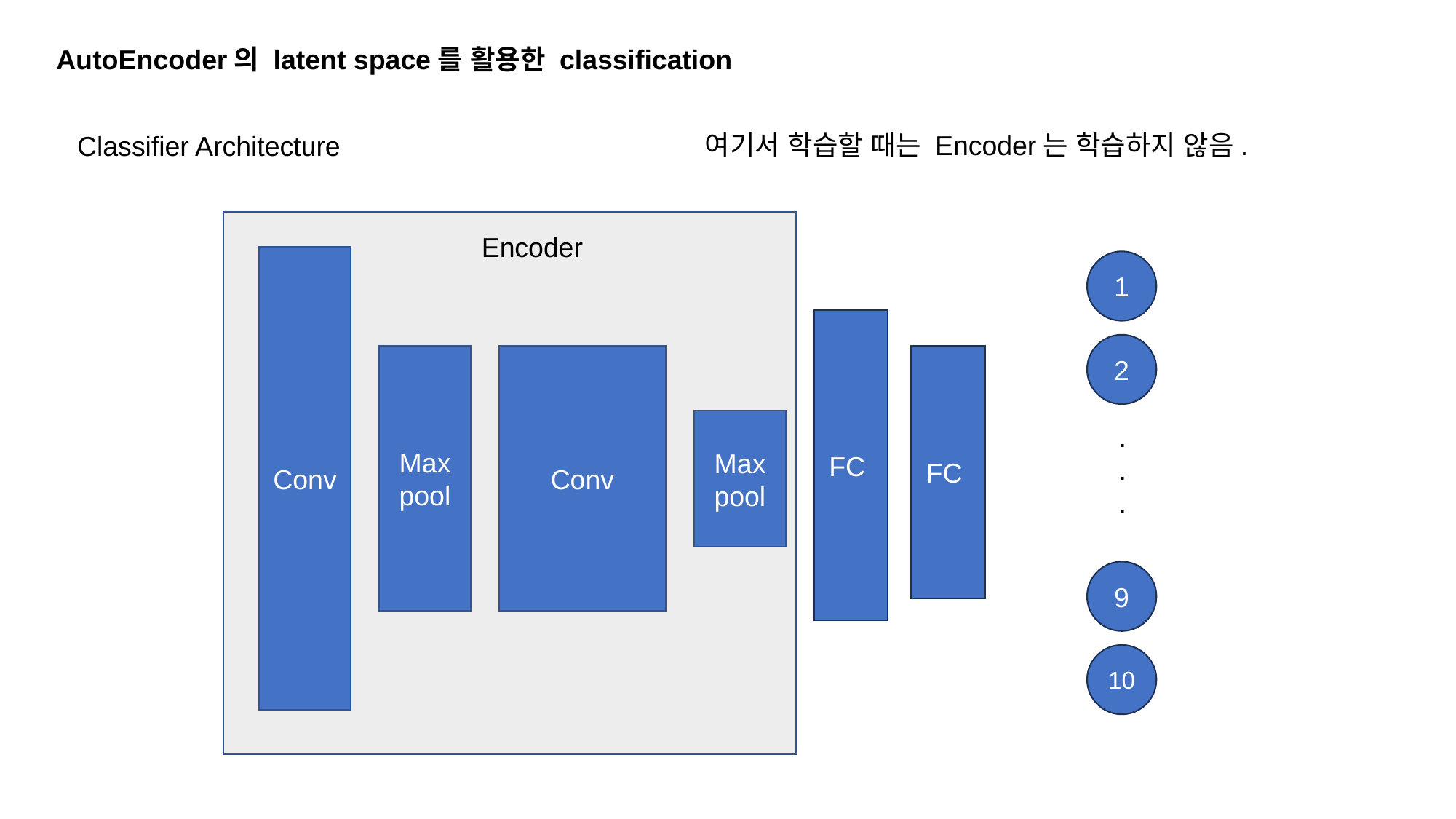

AutoEncoder의 latent space를 활용한 classification
여기서 학습할 때는 Encoder는 학습하지 않음.
Classifier Architecture

Encoder
Conv
1
FC
2
Max pool
Conv
FC
Max pool
.
.
.
9
10